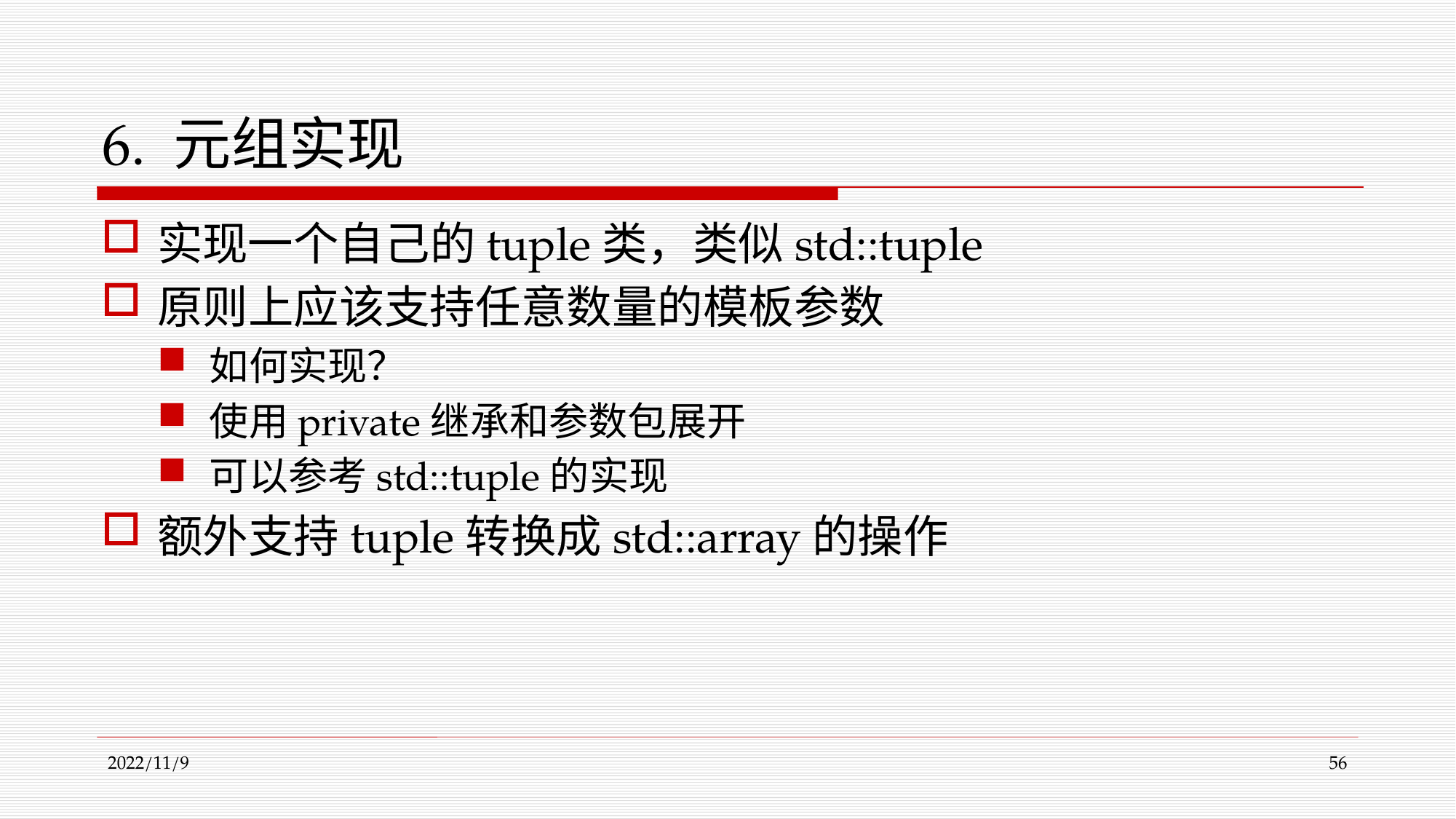

# 6. 元组实现
实现一个自己的tuple类，类似std::tuple
原则上应该支持任意数量的模板参数
如何实现？
使用private继承和参数包展开
可以参考std::tuple的实现
额外支持tuple转换成std::array的操作
2022/11/9
56